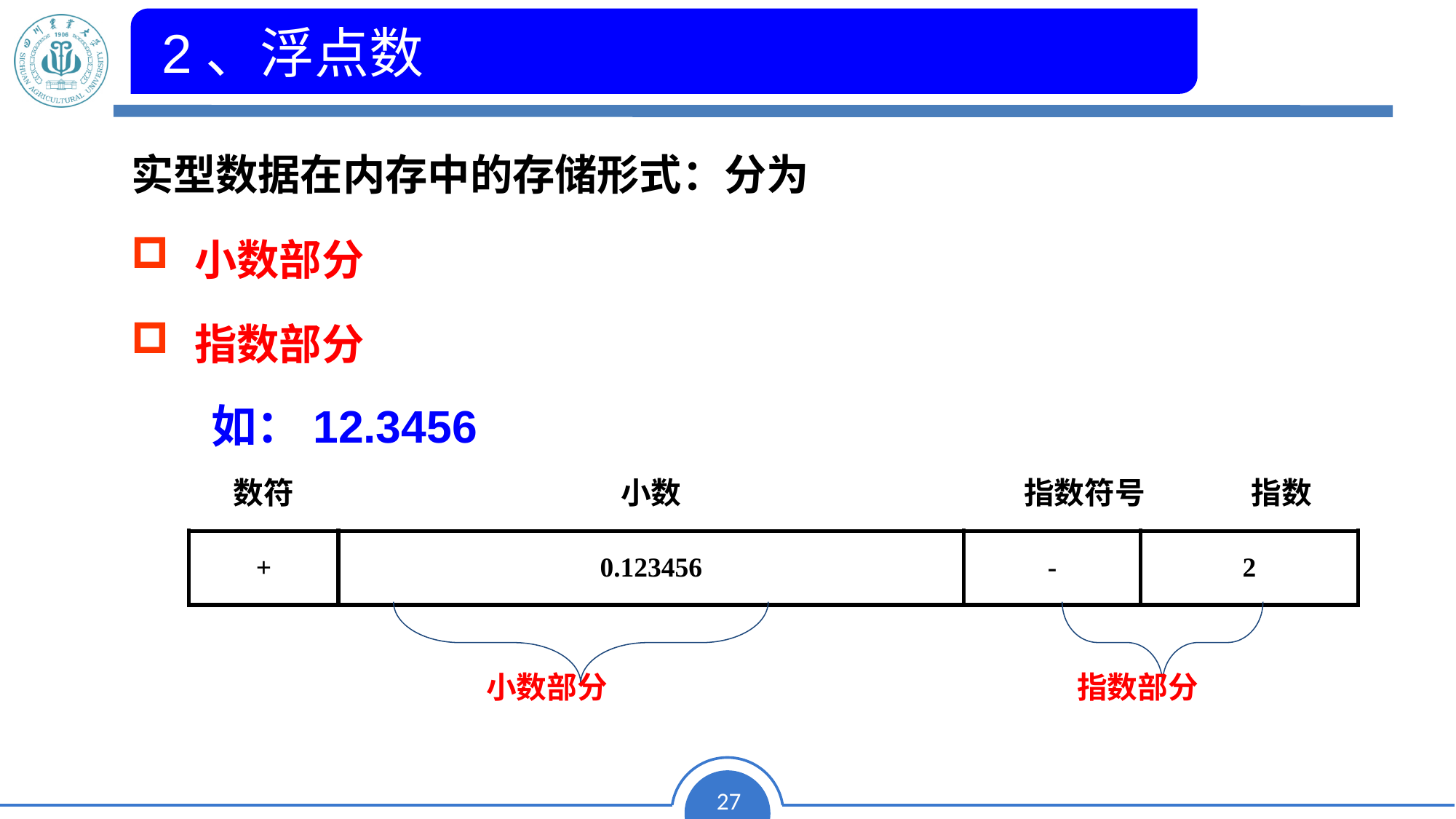

2、浮点数
实型数据在内存中的存储形式：分为
小数部分
指数部分
如：12.3456
| 数符 | 小数 | 指数符号 |  | 指数 |
| --- | --- | --- | --- | --- |
| + | 0.123456 | - | 2 |  |

小数部分
指数部分